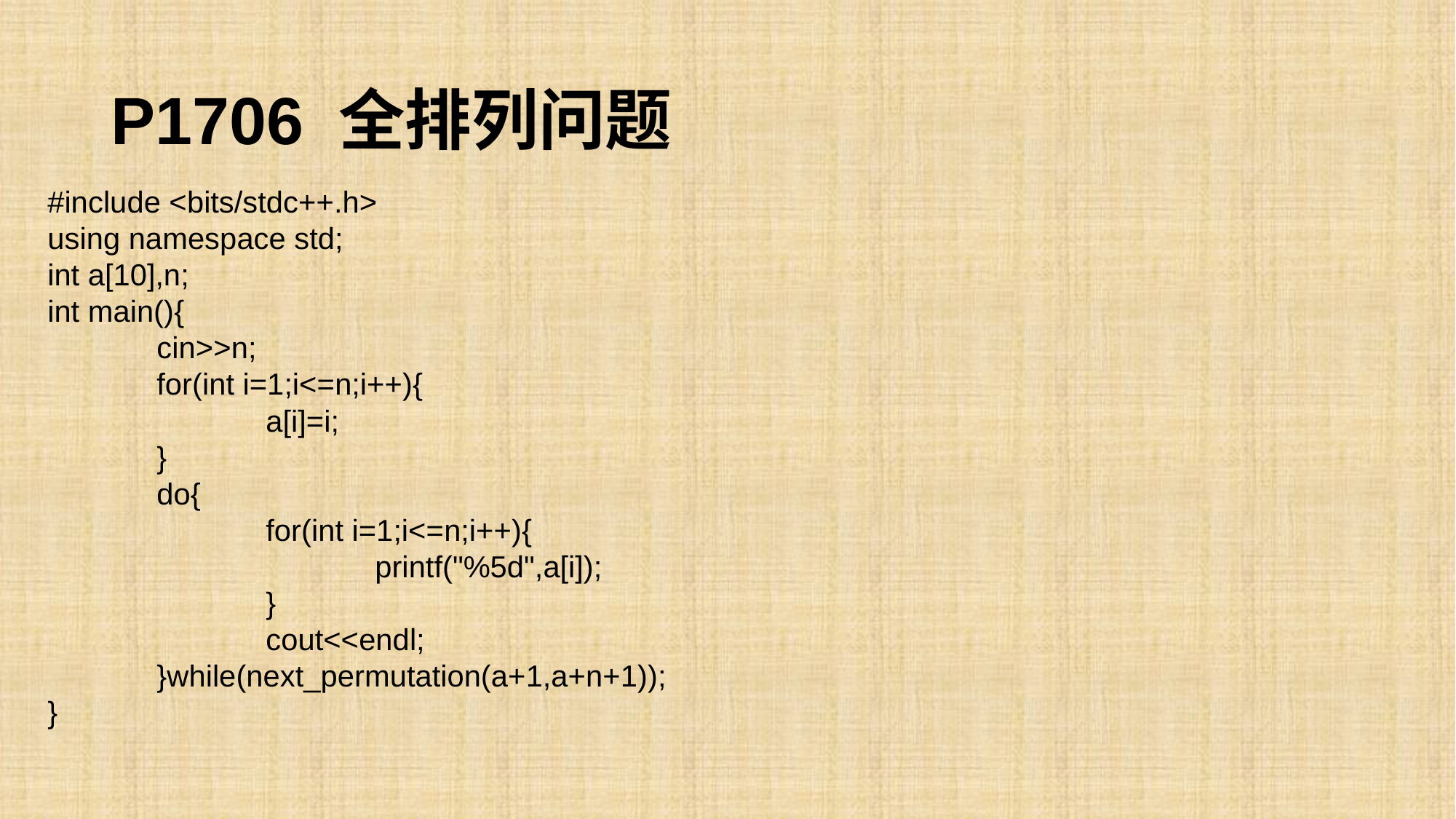

# P1706 全排列问题
#include <bits/stdc++.h>
using namespace std;
int a[10],n;
int main(){
	cin>>n;
	for(int i=1;i<=n;i++){
		a[i]=i;
	}
	do{
		for(int i=1;i<=n;i++){
			printf("%5d",a[i]);
		}
		cout<<endl;
	}while(next_permutation(a+1,a+n+1));
}